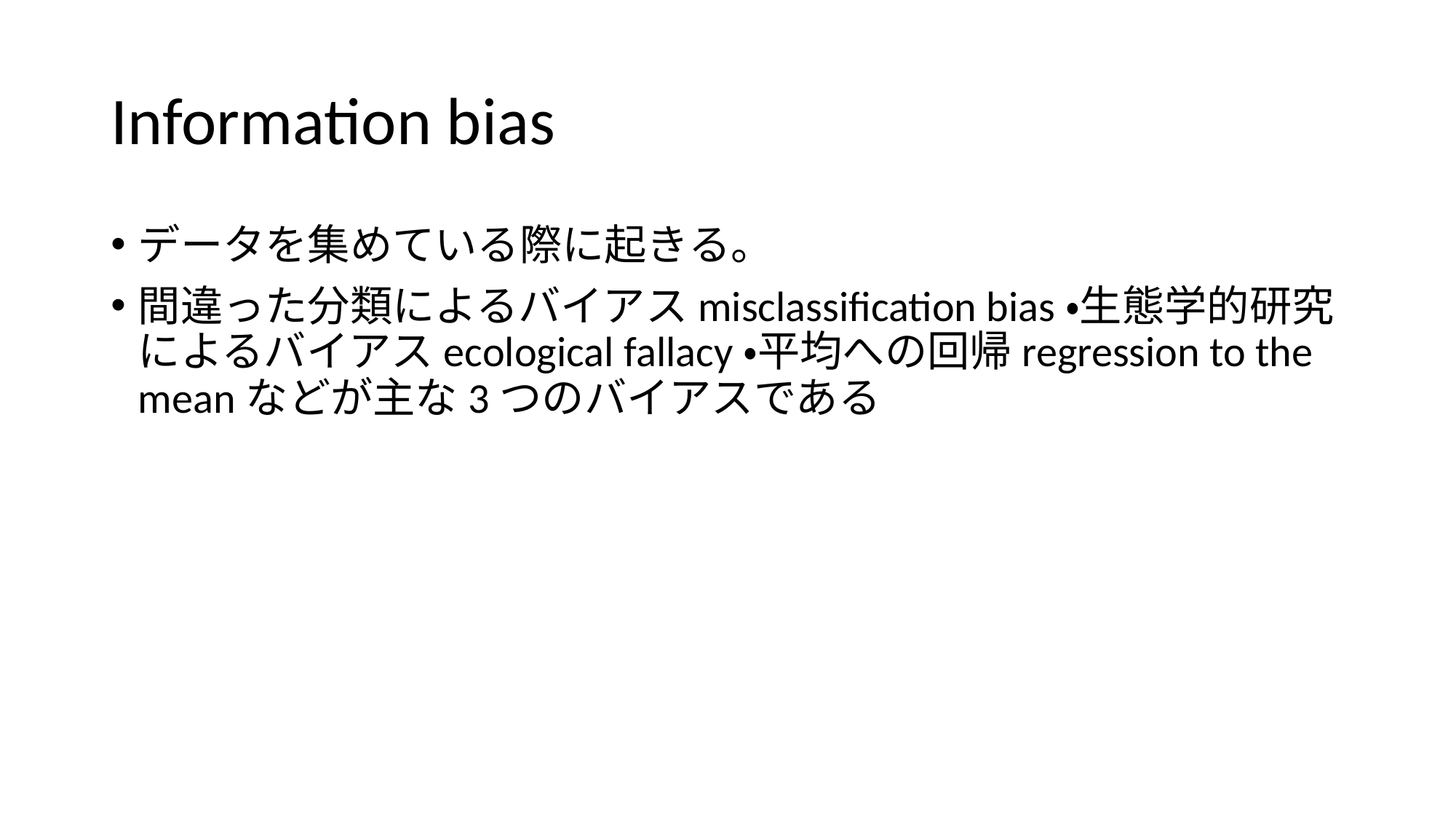

# Information bias
データを集めている際に起きる。
間違った分類によるバイアスmisclassification bias・生態学的研究によるバイアスecological fallacy・平均への回帰regression to the meanなどが主な3つのバイアスである